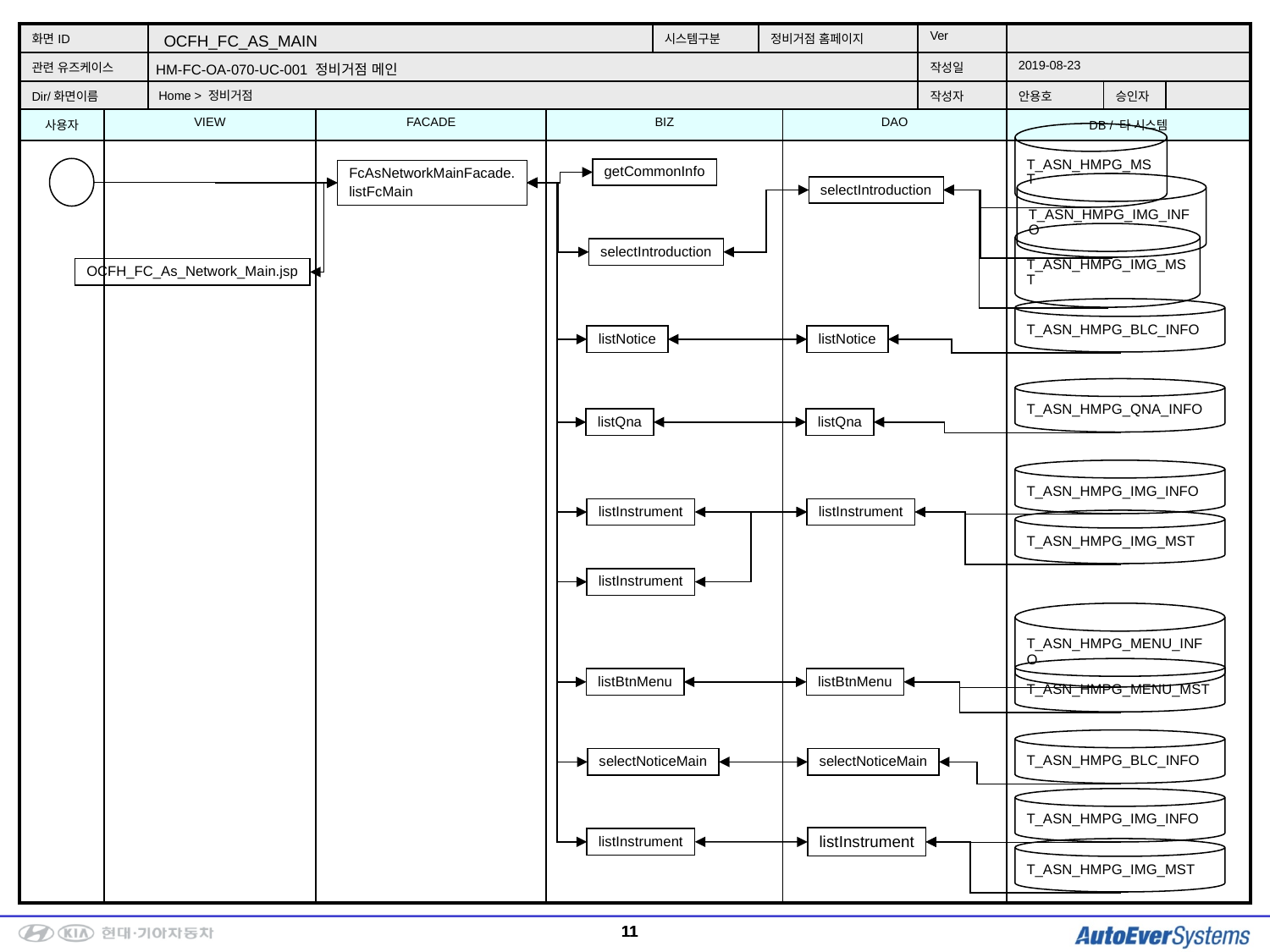

OCFH_FC_AS_MAIN
HM-FC-OA-070-UC-001 정비거점 메인
# Home > 정비거점
T_ASN_HMPG_MST
getCommonInfo

FcAsNetworkMainFacade.
listFcMain
selectIntroduction
T_ASN_HMPG_IMG_INFO
selectIntroduction
T_ASN_HMPG_IMG_MST
OCFH_FC_As_Network_Main.jsp
T_ASN_HMPG_BLC_INFO
listNotice
listNotice
T_ASN_HMPG_QNA_INFO
listQna
listQna
T_ASN_HMPG_IMG_INFO
listInstrument
listInstrument
T_ASN_HMPG_IMG_MST
listInstrument
T_ASN_HMPG_MENU_INFO
T_ASN_HMPG_MENU_MST
listBtnMenu
listBtnMenu
T_ASN_HMPG_BLC_INFO
selectNoticeMain
selectNoticeMain
T_ASN_HMPG_IMG_INFO
listInstrument
listInstrument
T_ASN_HMPG_IMG_MST